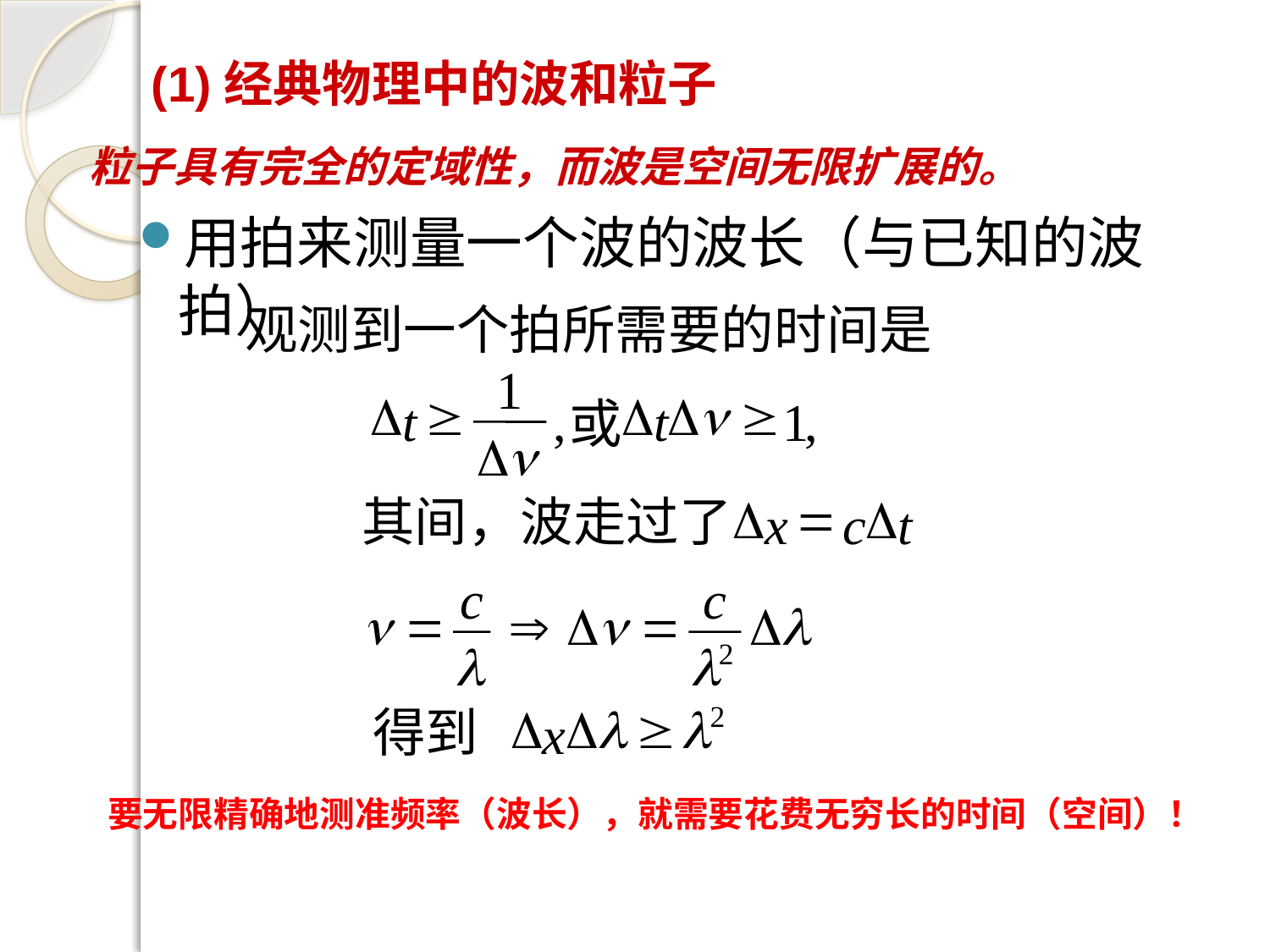

(1)经典物理中的波和粒子
粒子具有完全的定域性，而波是空间无限扩展的。
用拍来测量一个波的波长（与已知的波拍）
观测到一个拍所需要的时间是
1
Δ
≥
Δ
Δ
ν
≥
t
,
t
1
,
或

Δ
ν
Δ
=
Δ
其间，波走过了
x
c
t
c
c
ν
=
⇒
Δ
ν
=
Δ
λ

λ
λ
2
Δ
Δ
λ
≥
λ
2
得到
x
要无限精确地测准频率（波长），就需要花费无穷长的时间（空间）！